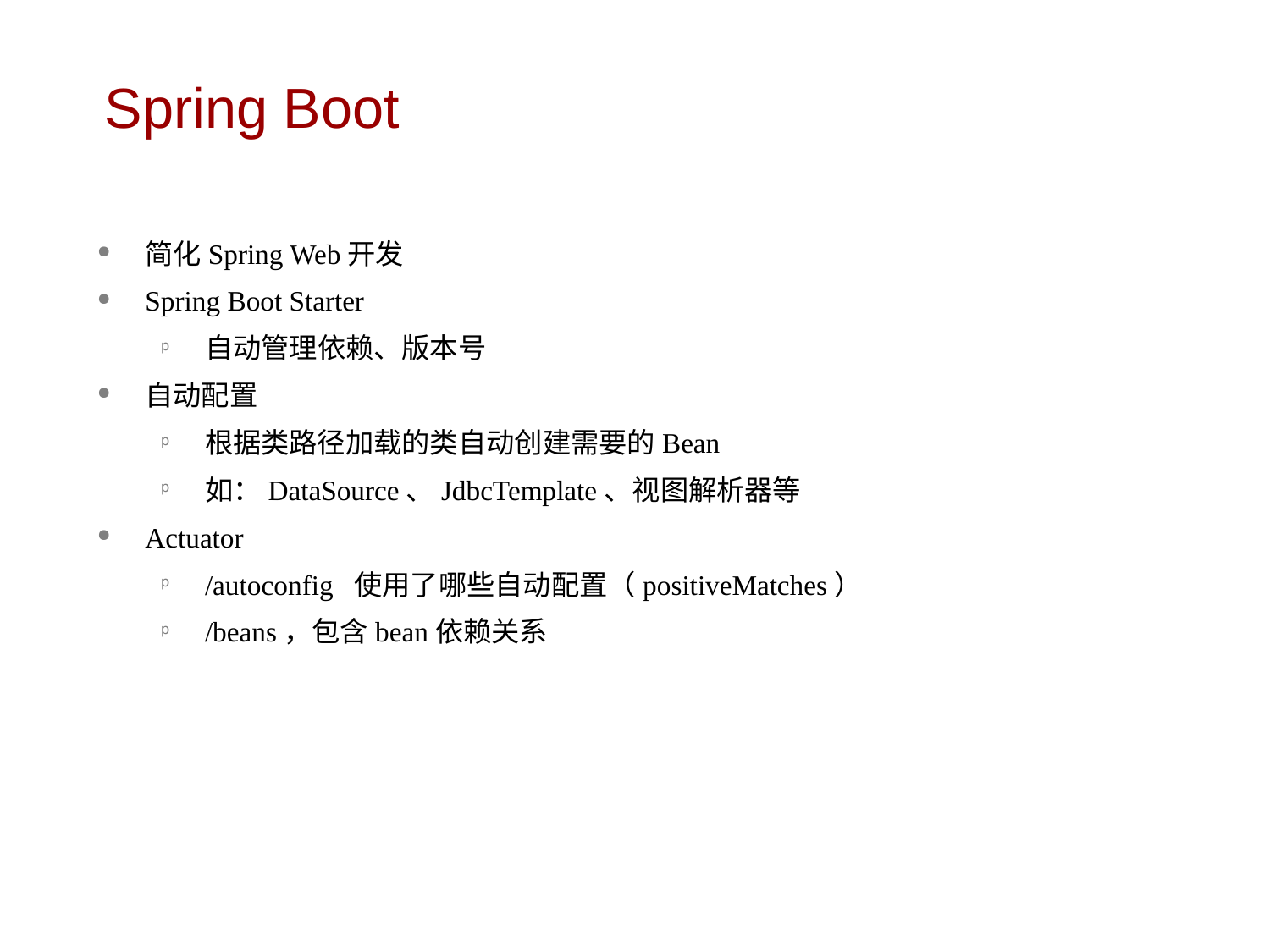

# Spring Boot
简化Spring Web开发
Spring Boot Starter
自动管理依赖、版本号
自动配置
根据类路径加载的类自动创建需要的Bean
如：DataSource、JdbcTemplate、视图解析器等
Actuator
/autoconfig  使用了哪些自动配置（positiveMatches）
/beans，包含bean依赖关系